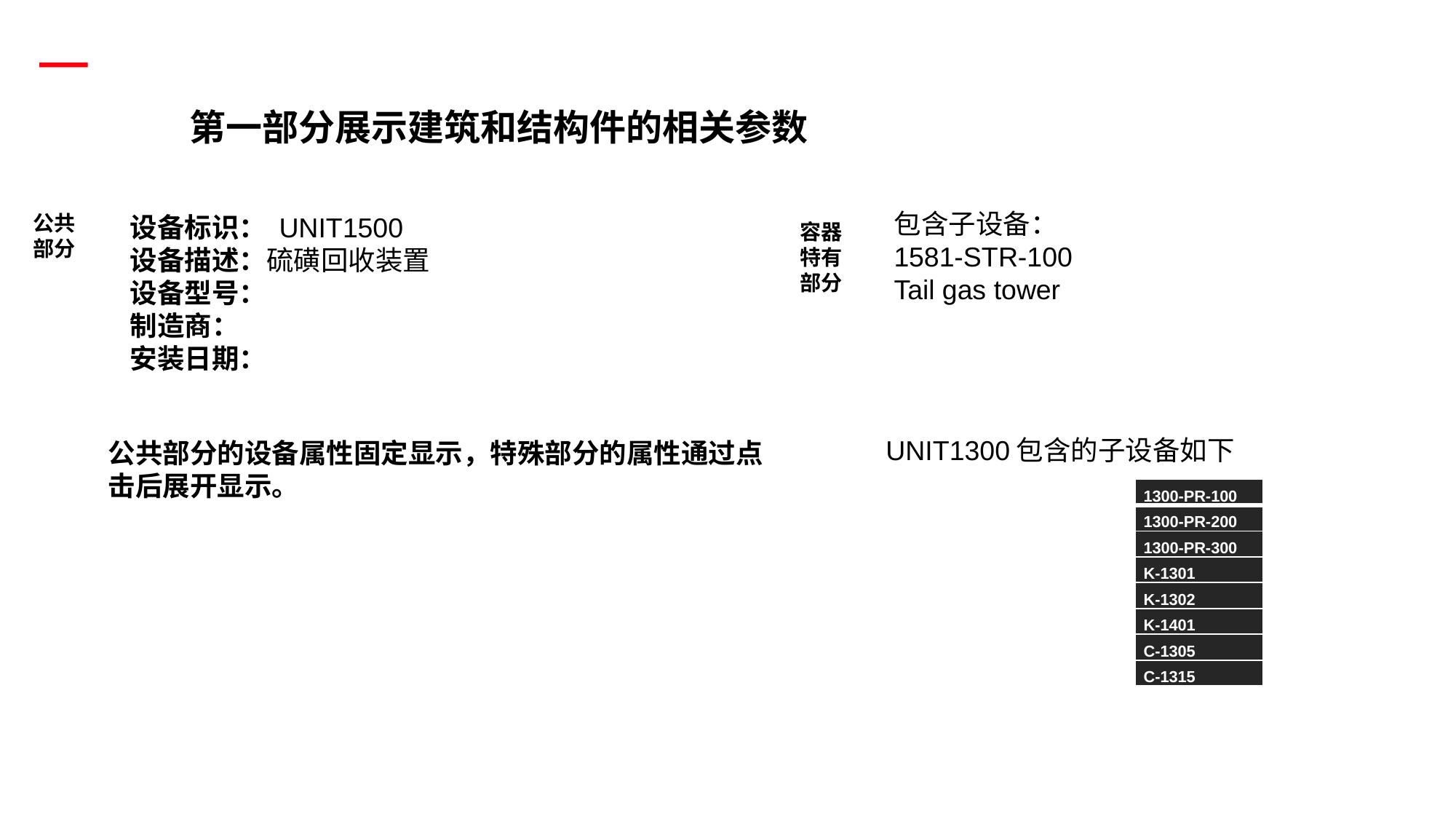

第一部分展示建筑和结构件的相关参数

公共部分
设备标识： UNIT1500
设备描述：硫磺回收装置
设备型号：
制造商：
安装日期：
包含子设备：
1581-STR-100
Tail gas tower
容器特有部分
公共部分的设备属性固定显示，特殊部分的属性通过点击后展开显示。
UNIT1300包含的子设备如下
| 1300-PR-100 |
| --- |
| 1300-PR-200 |
| 1300-PR-300 |
| K-1301 |
| K-1302 |
| K-1401 |
| C-1305 |
| C-1315 |